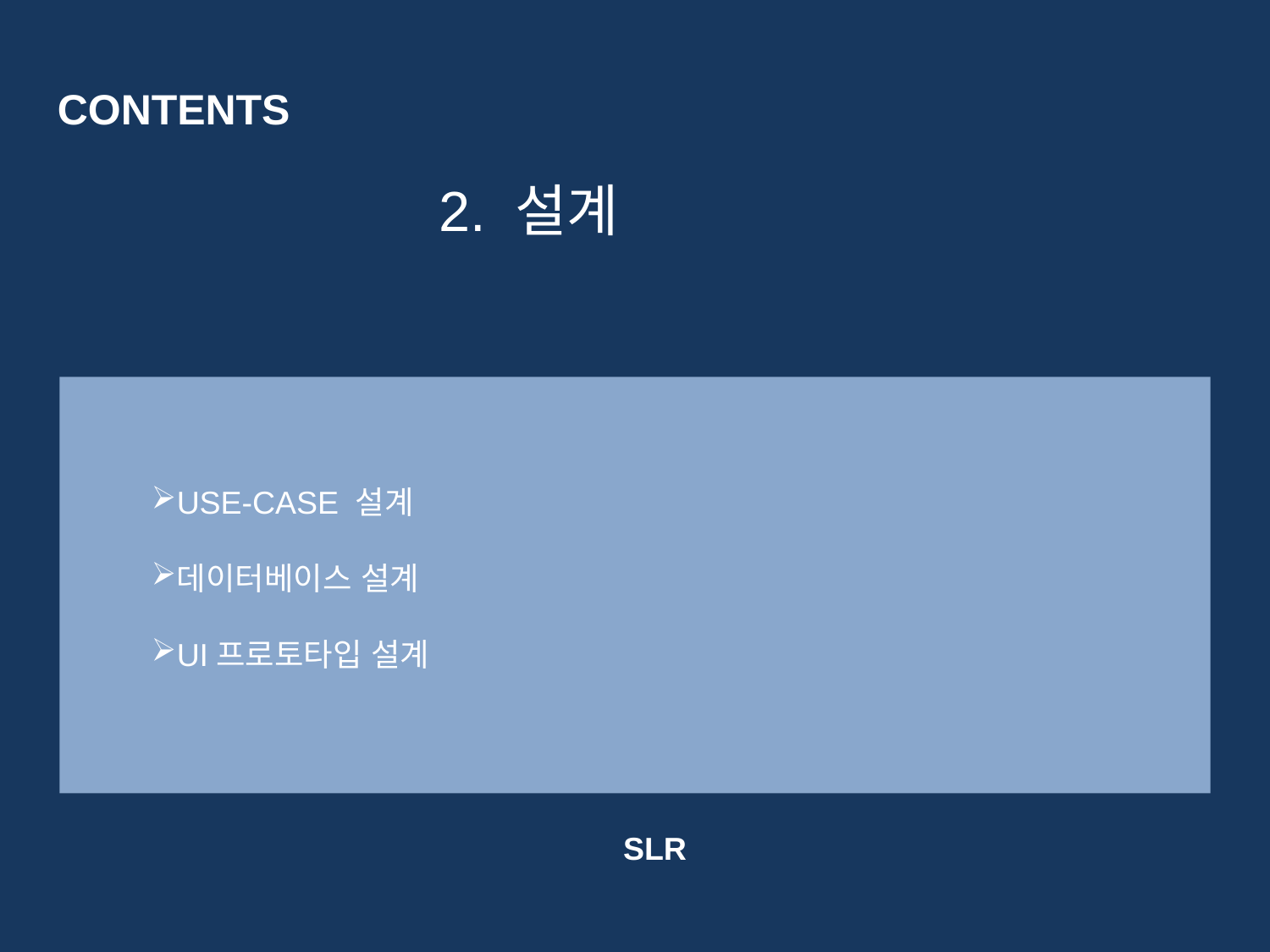

CONTENTS
2. 설계

USE-CASE 설계

데이터베이스 설계

UI프로토타입 설계

SLR